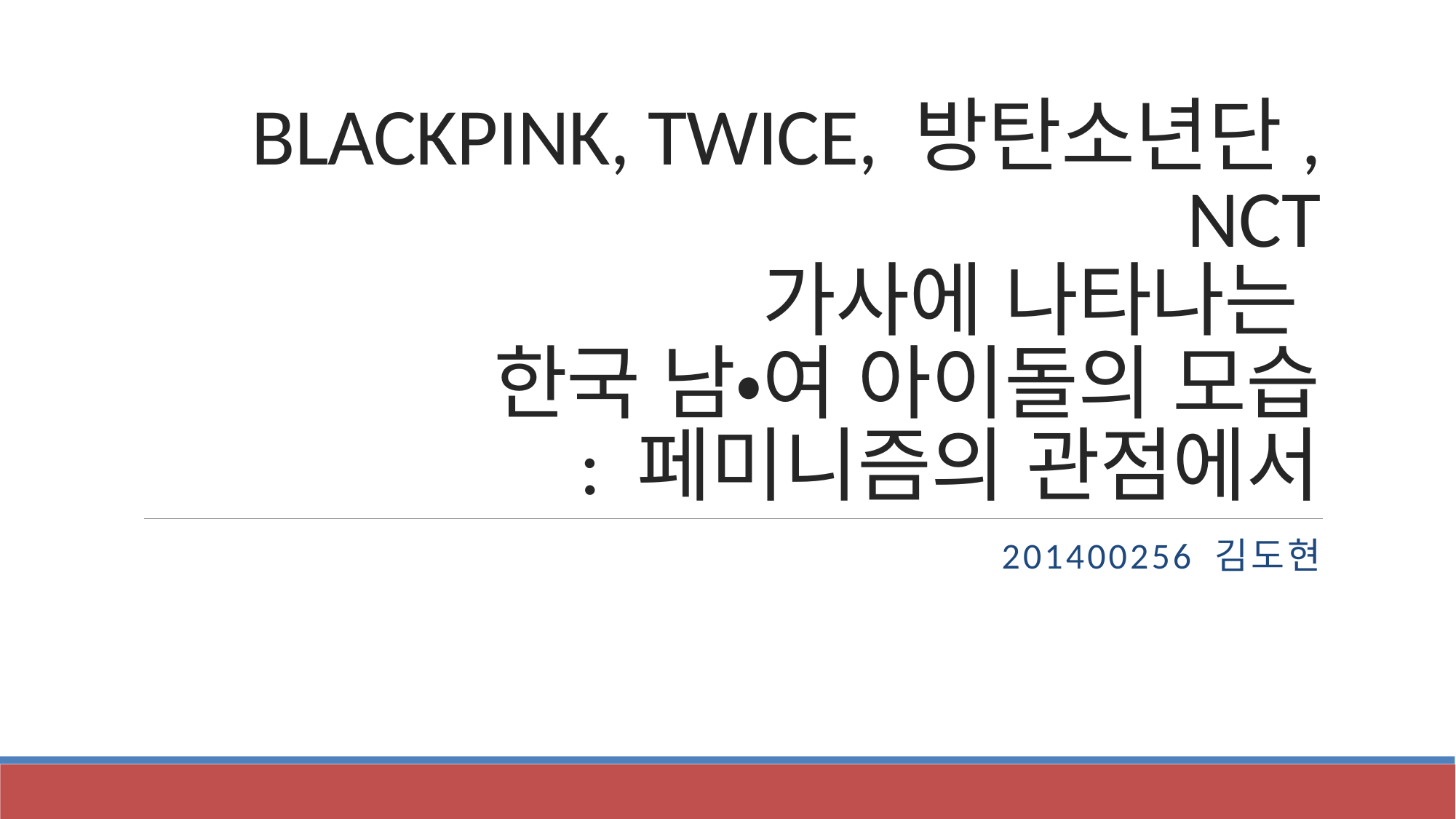

# BLACKPINK, TWICE, 방탄소년단, NCT 가사에 나타나는 한국 남•여 아이돌의 모습 : 페미니즘의 관점에서
201400256 김도현